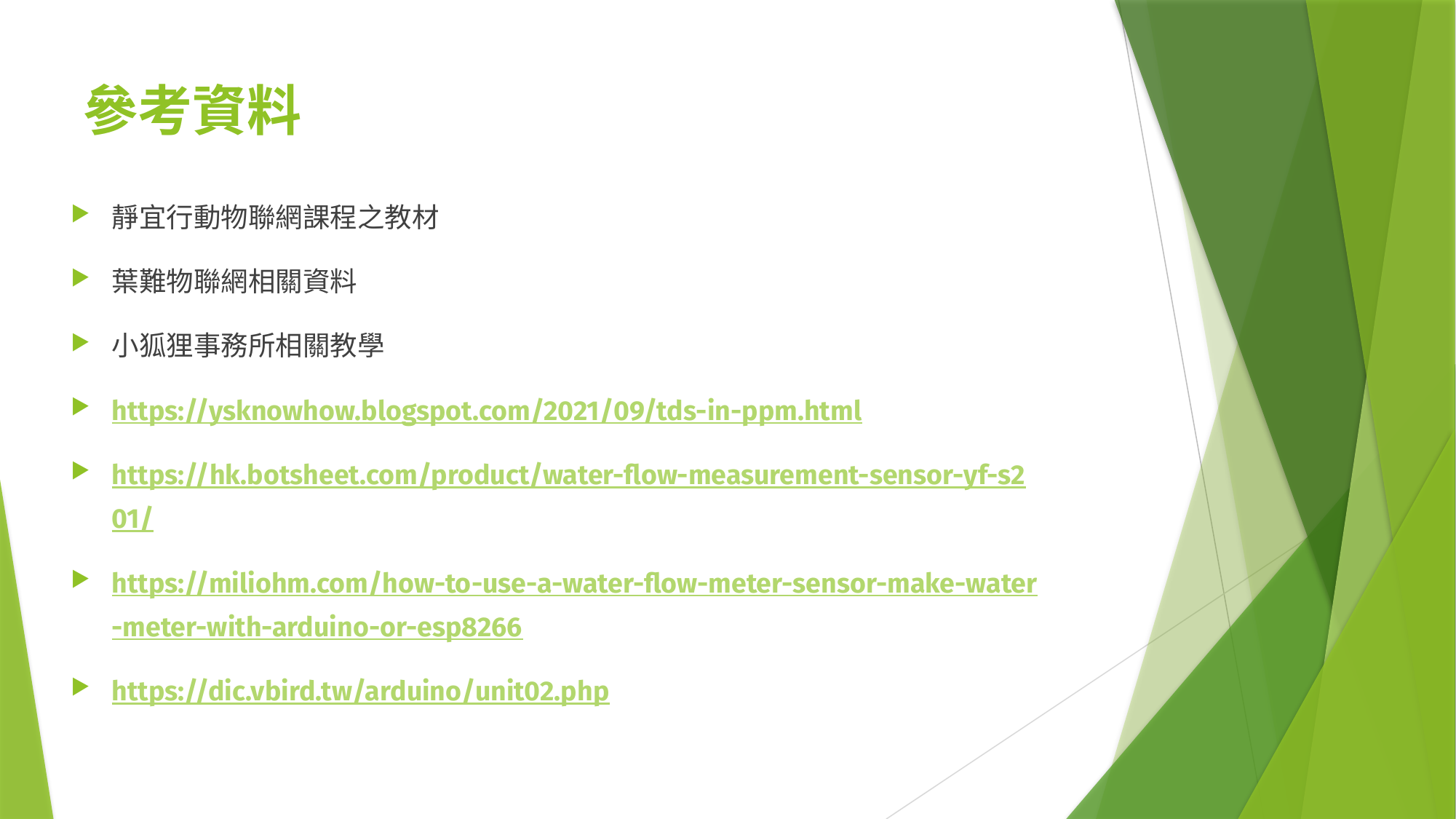

# 參考資料
靜宜行動物聯網課程之教材
葉難物聯網相關資料
小狐狸事務所相關教學
https://ysknowhow.blogspot.com/2021/09/tds-in-ppm.html
https://hk.botsheet.com/product/water-flow-measurement-sensor-yf-s201/
https://miliohm.com/how-to-use-a-water-flow-meter-sensor-make-water-meter-with-arduino-or-esp8266
https://dic.vbird.tw/arduino/unit02.php